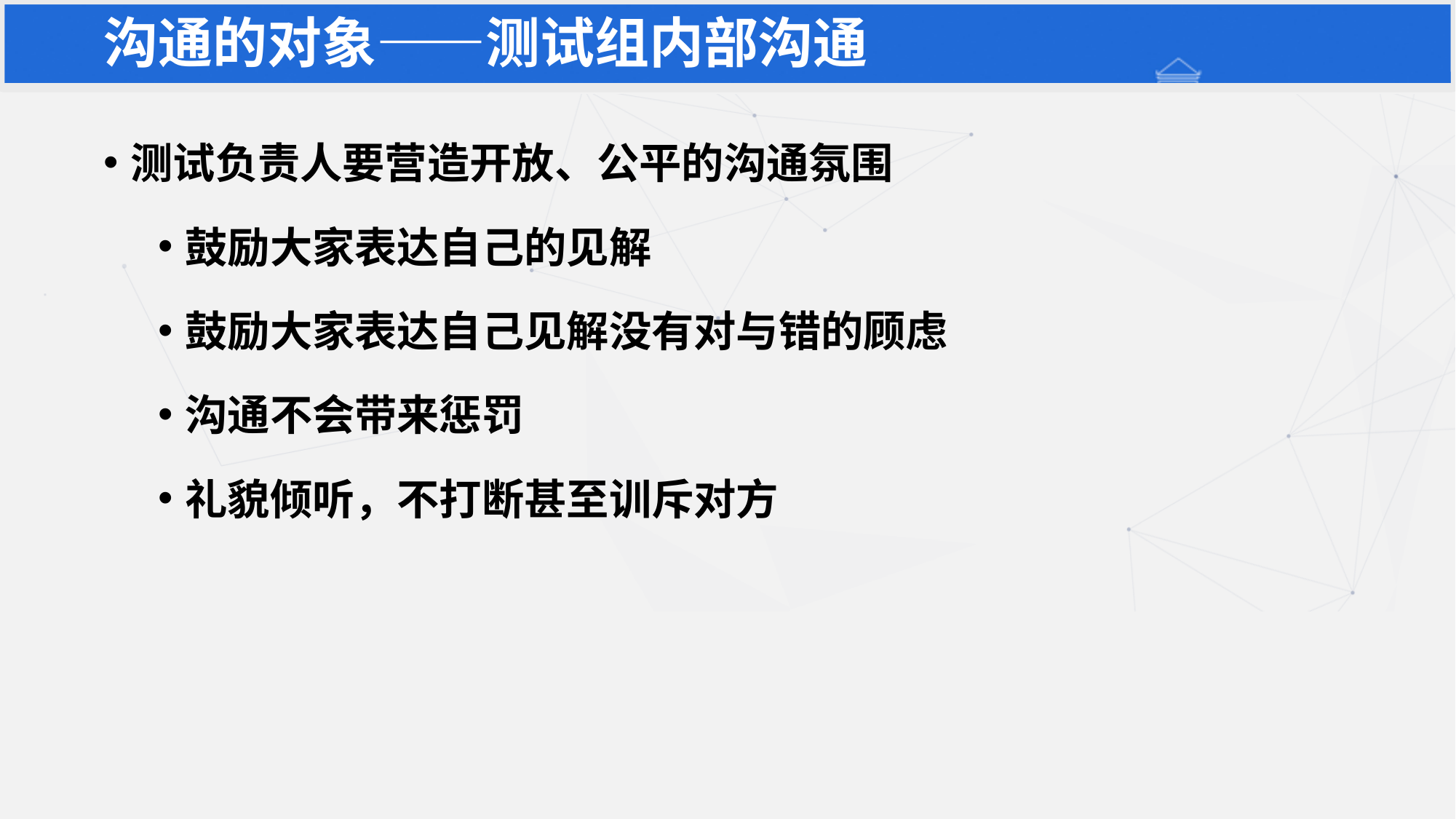

沟通的对象——测试组内部沟通
测试负责人要营造开放、公平的沟通氛围
鼓励大家表达自己的见解
鼓励大家表达自己见解没有对与错的顾虑
沟通不会带来惩罚
礼貌倾听，不打断甚至训斥对方